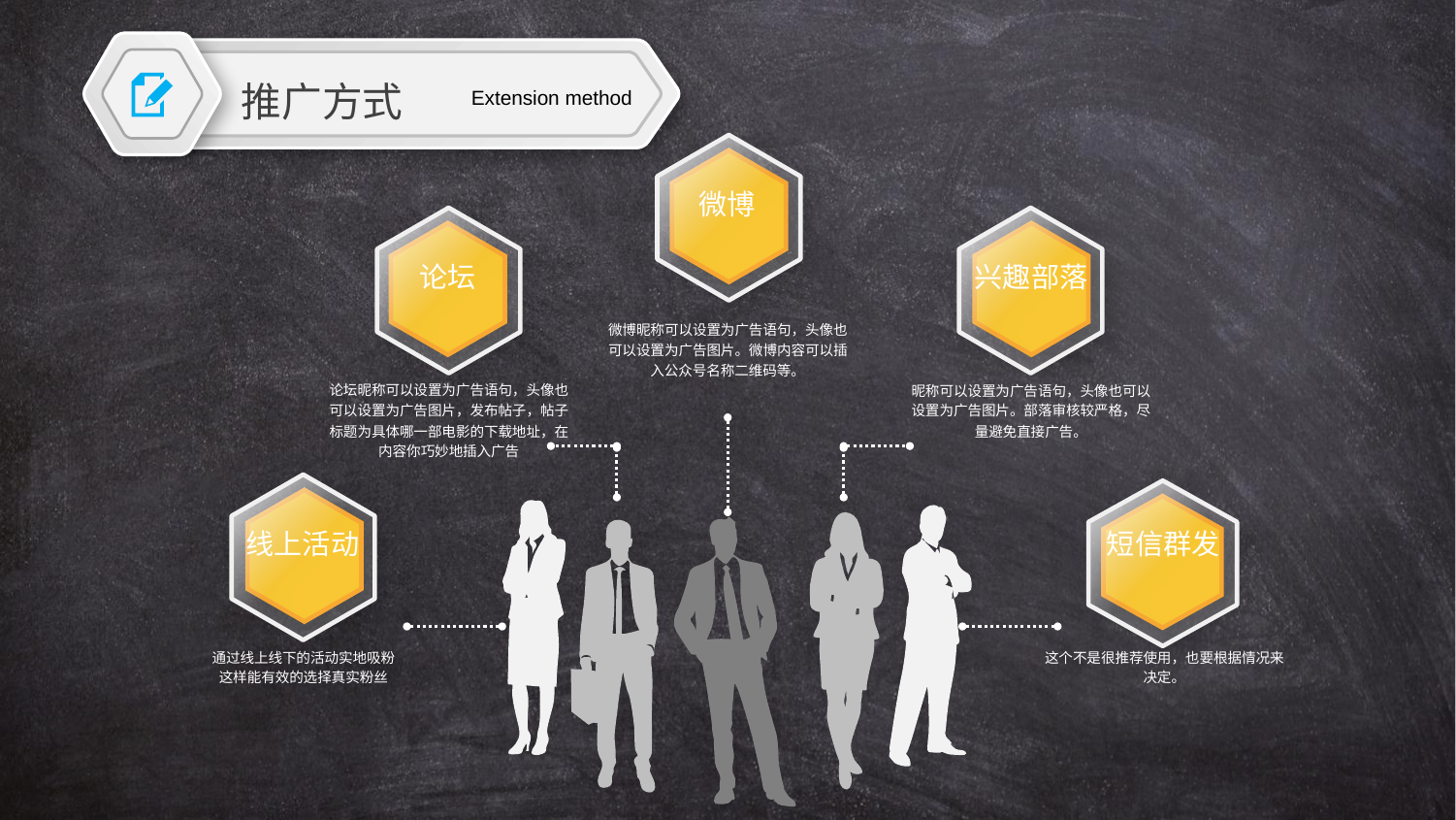

推广方式

Extension method

微博

论坛
兴趣部落
微博昵称可以设置为广告语句，头像也可以设置为广告图片。微博内容可以插入公众号名称二维码等。
论坛昵称可以设置为广告语句，头像也可以设置为广告图片，发布帖子，帖子标题为具体哪一部电影的下载地址，在内容你巧妙地插入广告
昵称可以设置为广告语句，头像也可以设置为广告图片。部落审核较严格，尽量避免直接广告。

线上活动
短信群发

通过线上线下的活动实地吸粉
这样能有效的选择真实粉丝
这个不是很推荐使用，也要根据情况来决定。